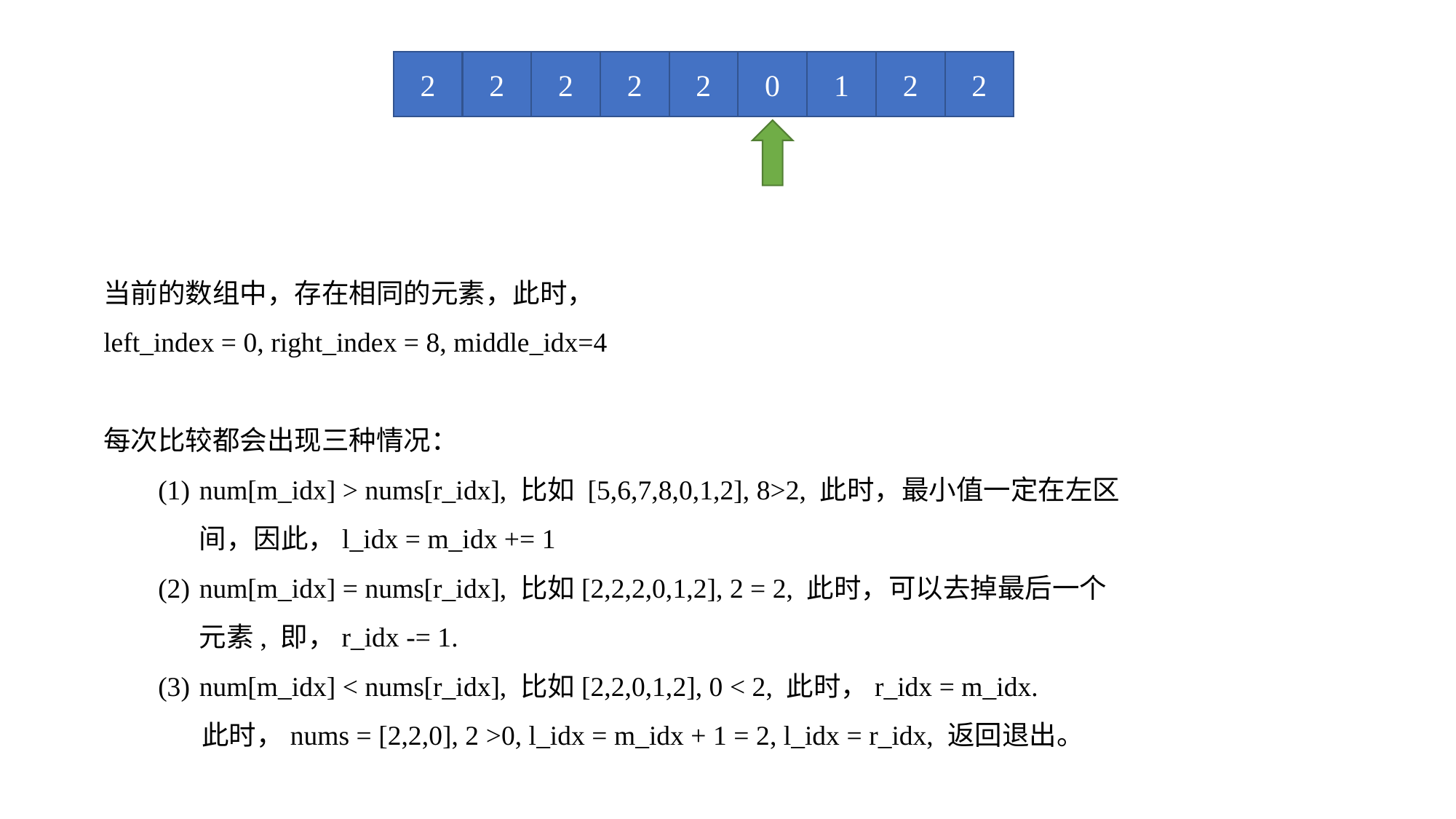

2
2
2
2
2
0
1
2
2

当前的数组中，存在相同的元素，此时，
left_index = 0, right_index = 8, middle_idx=4

每次比较都会出现三种情况：
num[m_idx] > nums[r_idx], 比如 [5,6,7,8,0,1,2], 8>2, 此时，最小值一定在左区间，因此，l_idx = m_idx += 1
num[m_idx] = nums[r_idx], 比如[2,2,2,0,1,2], 2 = 2, 此时，可以去掉最后一个元素, 即，r_idx -= 1.
num[m_idx] < nums[r_idx], 比如[2,2,0,1,2], 0 < 2, 此时，r_idx = m_idx.
      此时，nums = [2,2,0], 2 >0, l_idx = m_idx + 1 = 2, l_idx = r_idx, 返回退出。